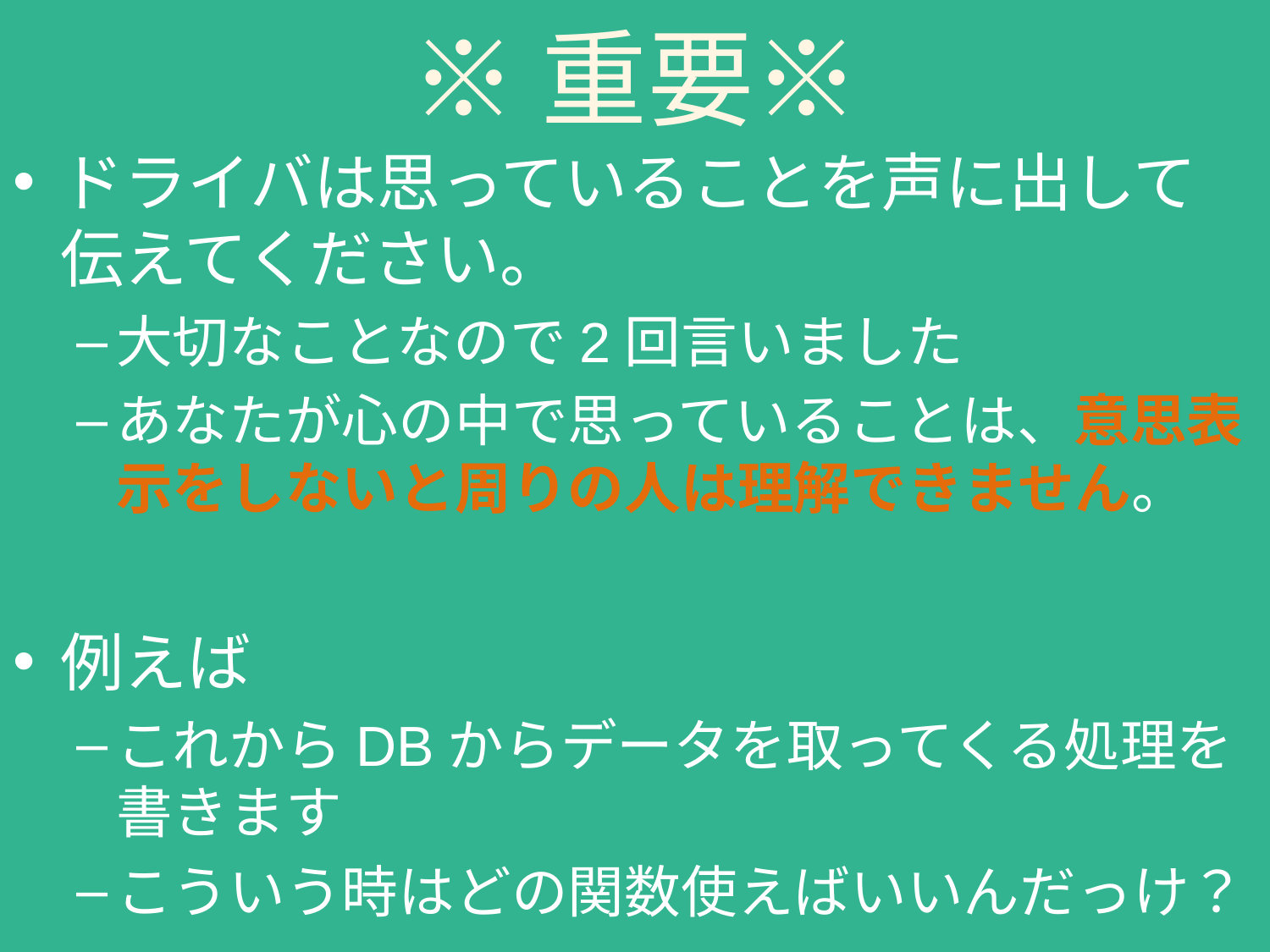

# ※重要※
ドライバは思っていることを声に出して伝えてください。
大切なことなので2回言いました
あなたが心の中で思っていることは、意思表示をしないと周りの人は理解できません。

例えば
これからDBからデータを取ってくる処理を書きます
こういう時はどの関数使えばいいんだっけ？